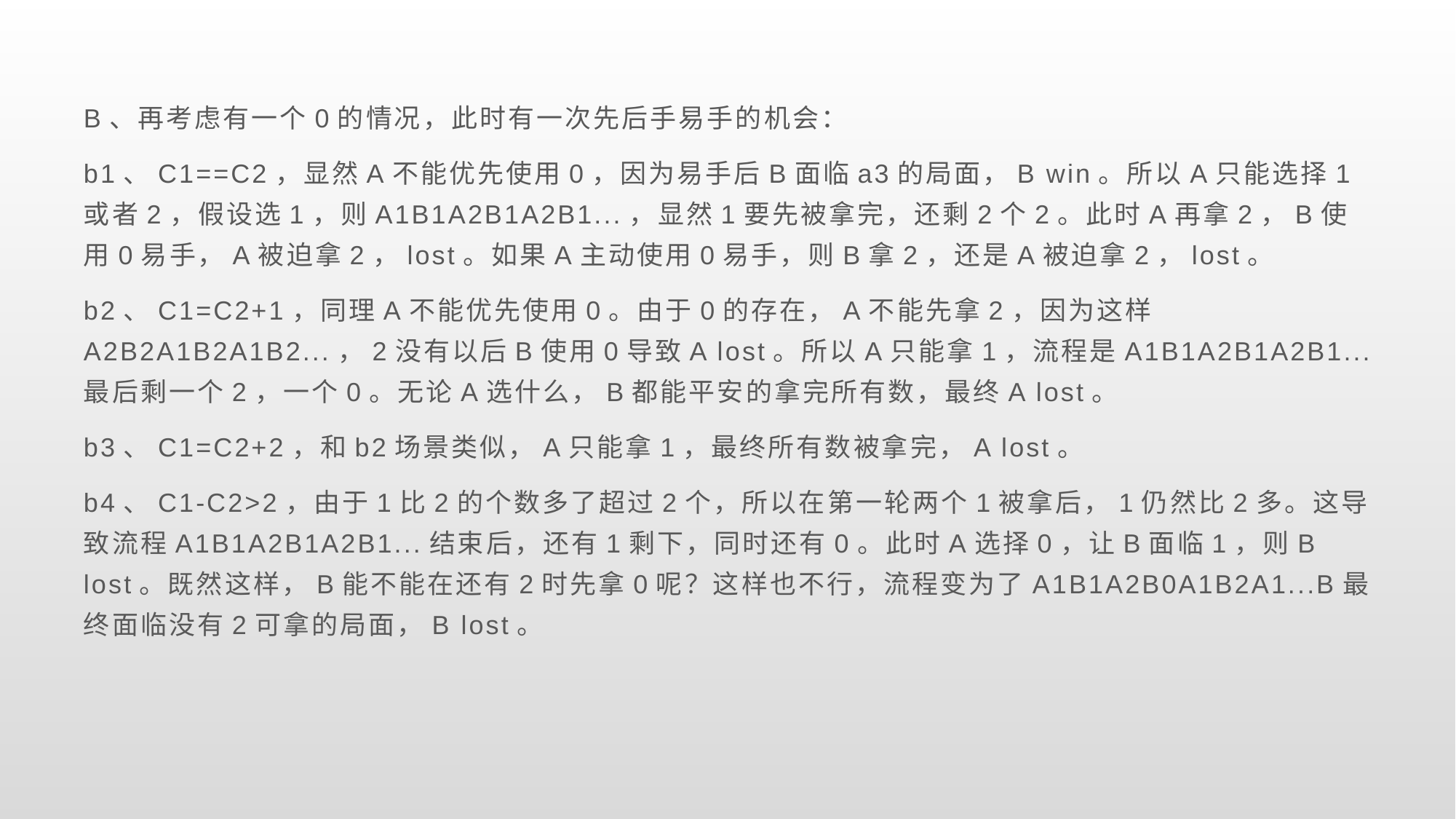

B、再考虑有一个0的情况，此时有一次先后手易手的机会：
b1、C1==C2，显然A不能优先使用0，因为易手后B面临a3的局面，B win。所以A只能选择1或者2，假设选1，则A1B1A2B1A2B1...，显然1要先被拿完，还剩2个2。此时A再拿2，B使用0易手，A被迫拿2，lost。如果A主动使用0易手，则B拿2，还是A被迫拿2，lost。
b2、C1=C2+1，同理A不能优先使用0。由于0的存在，A不能先拿2，因为这样A2B2A1B2A1B2...，2没有以后B使用0导致A lost。所以A只能拿1，流程是A1B1A2B1A2B1...最后剩一个2，一个0。无论A选什么，B都能平安的拿完所有数，最终A lost。
b3、C1=C2+2，和b2场景类似，A只能拿1，最终所有数被拿完，A lost。
b4、C1-C2>2，由于1比2的个数多了超过2个，所以在第一轮两个1被拿后，1仍然比2多。这导致流程A1B1A2B1A2B1...结束后，还有1剩下，同时还有0。此时A选择0，让B面临1，则B lost。既然这样，B能不能在还有2时先拿0呢？这样也不行，流程变为了A1B1A2B0A1B2A1...B最终面临没有2可拿的局面，B lost。